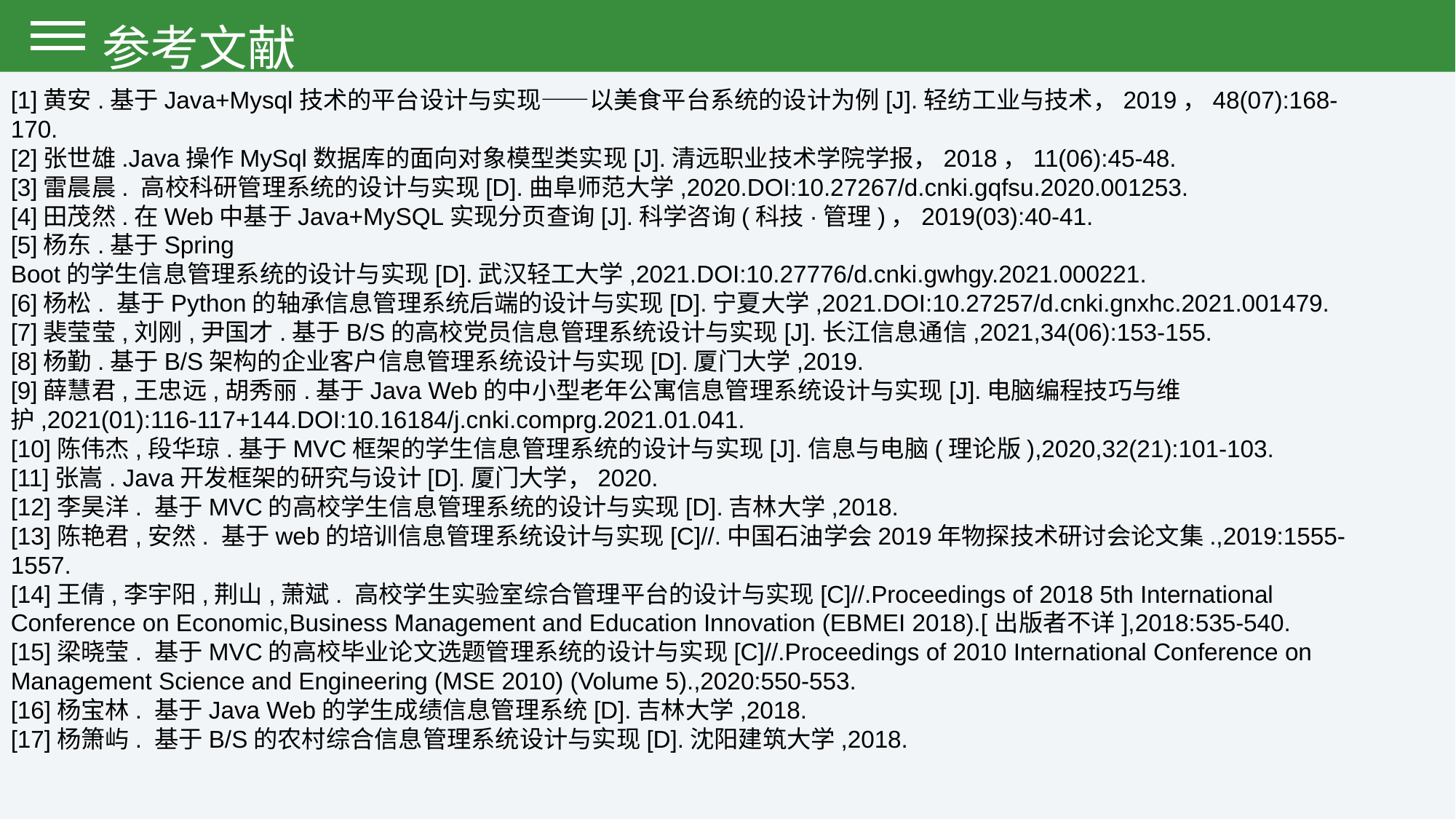

参考文献
[1]黄安.基于Java+Mysql技术的平台设计与实现——以美食平台系统的设计为例[J].轻纺工业与技术，2019，48(07):168-170.
[2]张世雄.Java操作MySql数据库的面向对象模型类实现[J].清远职业技术学院学报，2018，11(06):45-48.
[3]雷晨晨. 高校科研管理系统的设计与实现[D].曲阜师范大学,2020.DOI:10.27267/d.cnki.gqfsu.2020.001253.
[4]田茂然.在Web中基于Java+MySQL实现分页查询[J].科学咨询(科技·管理)，2019(03):40-41.
[5]杨东.基于Spring Boot的学生信息管理系统的设计与实现[D].武汉轻工大学,2021.DOI:10.27776/d.cnki.gwhgy.2021.000221.
[6]杨松. 基于Python的轴承信息管理系统后端的设计与实现[D].宁夏大学,2021.DOI:10.27257/d.cnki.gnxhc.2021.001479.
[7]裴莹莹,刘刚,尹国才.基于B/S的高校党员信息管理系统设计与实现[J].长江信息通信,2021,34(06):153-155.
[8]杨勤.基于B/S架构的企业客户信息管理系统设计与实现[D].厦门大学,2019.
[9]薛慧君,王忠远,胡秀丽.基于Java Web的中小型老年公寓信息管理系统设计与实现[J].电脑编程技巧与维护,2021(01):116-117+144.DOI:10.16184/j.cnki.comprg.2021.01.041.
[10]陈伟杰,段华琼.基于MVC框架的学生信息管理系统的设计与实现[J].信息与电脑(理论版),2020,32(21):101-103.
[11]张嵩. Java开发框架的研究与设计[D].厦门大学，2020.
[12]李昊洋. 基于MVC的高校学生信息管理系统的设计与实现[D].吉林大学,2018.
[13]陈艳君,安然. 基于web的培训信息管理系统设计与实现[C]//.中国石油学会2019年物探技术研讨会论文集.,2019:1555-1557.
[14]王倩,李宇阳,荆山,萧斌. 高校学生实验室综合管理平台的设计与实现[C]//.Proceedings of 2018 5th International Conference on Economic,Business Management and Education Innovation (EBMEI 2018).[出版者不详],2018:535-540.
[15]梁晓莹. 基于MVC的高校毕业论文选题管理系统的设计与实现[C]//.Proceedings of 2010 International Conference on Management Science and Engineering (MSE 2010) (Volume 5).,2020:550-553.
[16]杨宝林. 基于Java Web的学生成绩信息管理系统[D].吉林大学,2018.
[17]杨箫屿. 基于B/S的农村综合信息管理系统设计与实现[D].沈阳建筑大学,2018.